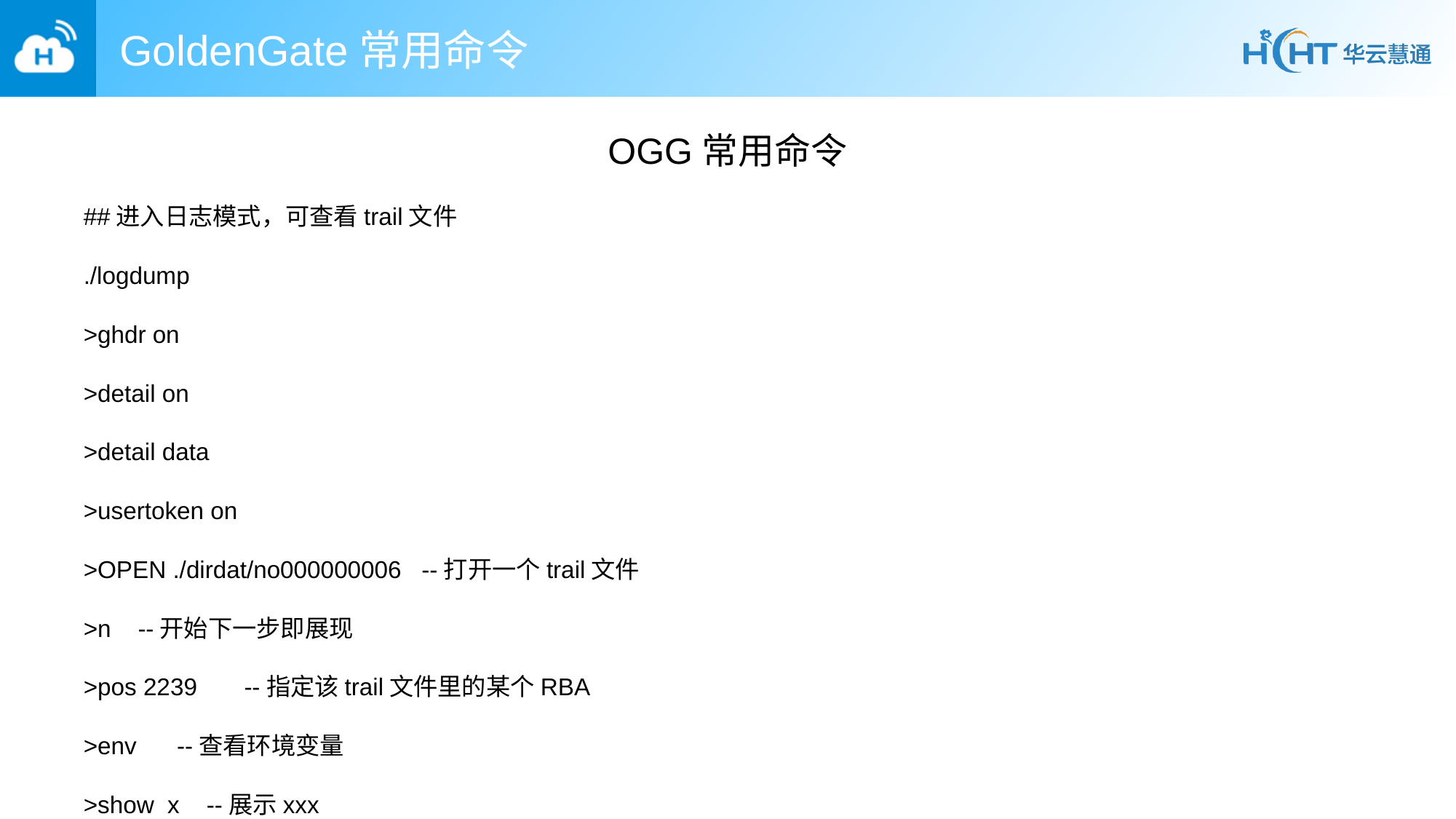

# GoldenGate常用命令
OGG常用命令
##进入日志模式，可查看trail文件
./logdump
>ghdr on
>detail on
>detail data
>usertoken on
>OPEN ./dirdat/no000000006   --打开一个trail文件
>n    --开始下一步即展现
>pos 2239       --指定该trail文件里的某个RBA
>env      --查看环境变量
>show  x    --展示xxx